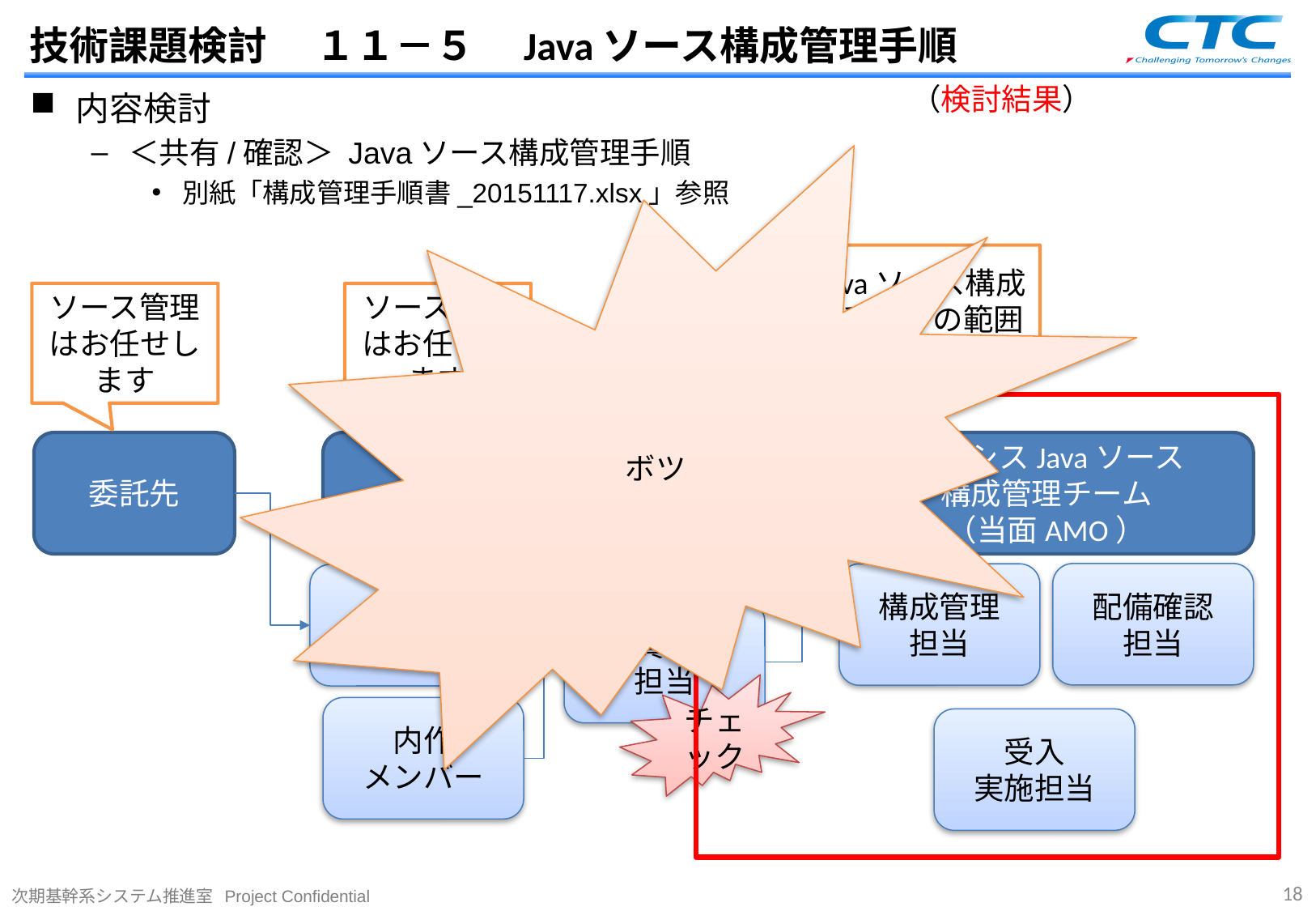

# 技術課題検討　 １１－５　Javaソース構成管理手順
（検討結果）
内容検討
＜共有/確認＞ Javaソース構成管理手順
別紙「構成管理手順書_20151117.xlsx」参照

ボツ
「Javaソース構成管理手順」の範囲
ソース管理はお任せします
ソース管理はお任せします

委託先
CTC業務チーム
SalesNAVI、CSNAVI、BPMS、
購買(請求)、システム共通
次期シスJavaソース
構成管理チーム
（当面AMO）
配備確認
担当
構成管理
担当
受取
担当
品質管理
担当
チェック
内作
メンバー
受入
実施担当
18